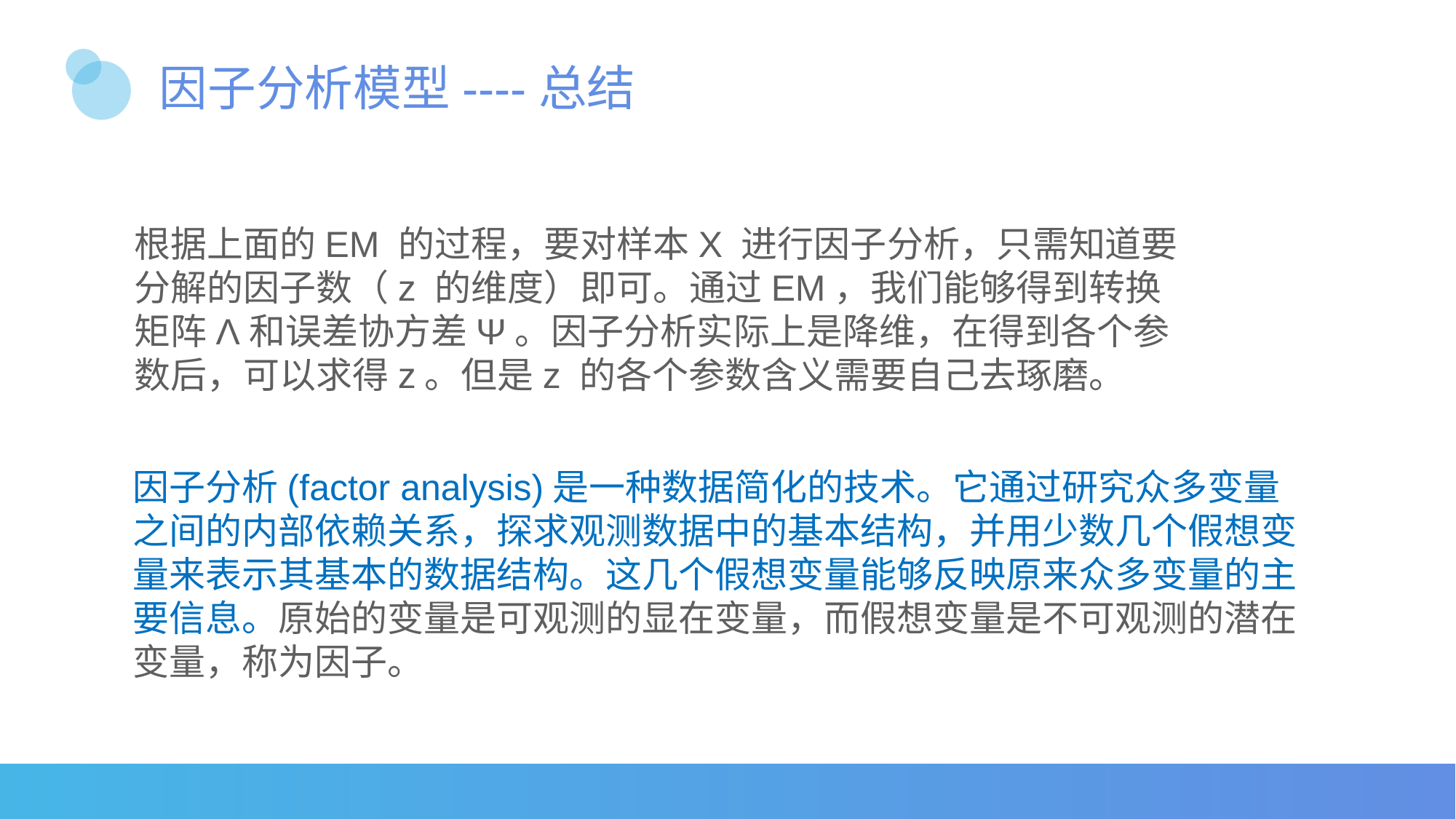

# 因子分析模型----总结
根据上面的EM 的过程，要对样本X 进行因子分析，只需知道要分解的因子数（z 的维度）即可。通过EM，我们能够得到转换矩阵Λ和误差协方差Ψ。因子分析实际上是降维，在得到各个参数后，可以求得z。但是z 的各个参数含义需要自己去琢磨。
因子分析(factor analysis)是一种数据简化的技术。它通过研究众多变量之间的内部依赖关系，探求观测数据中的基本结构，并用少数几个假想变量来表示其基本的数据结构。这几个假想变量能够反映原来众多变量的主要信息。原始的变量是可观测的显在变量，而假想变量是不可观测的潜在变量，称为因子。